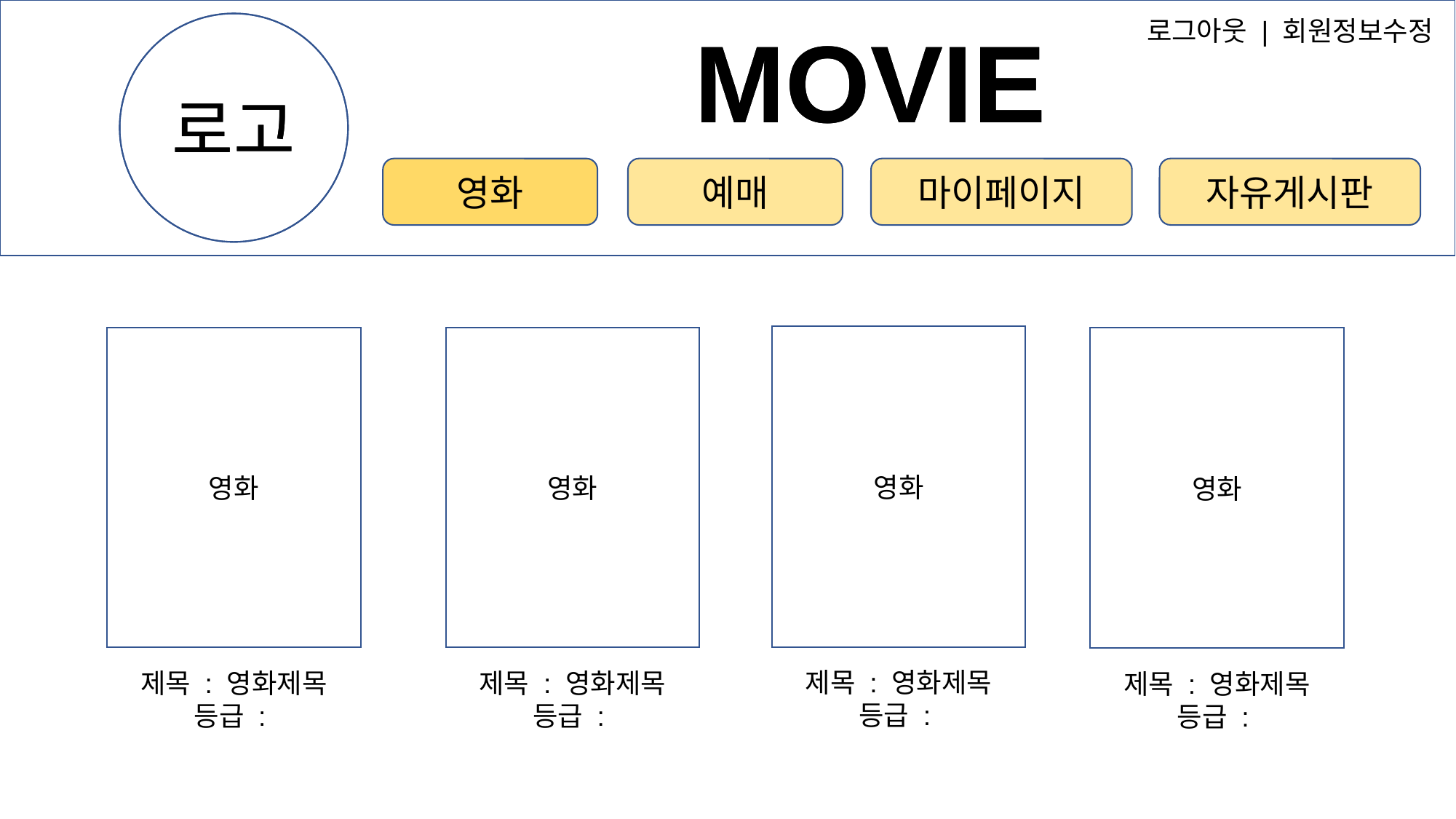

MOVIE
로고
MOVIE
로그아웃 | 회원정보수정
로고
자유게시판
영화
예매
마이페이지
영화
제목 : 영화제목
등급 :
영화
제목 : 영화제목
등급 :
영화
제목 : 영화제목
등급 :
영화
제목 : 영화제목
등급 :